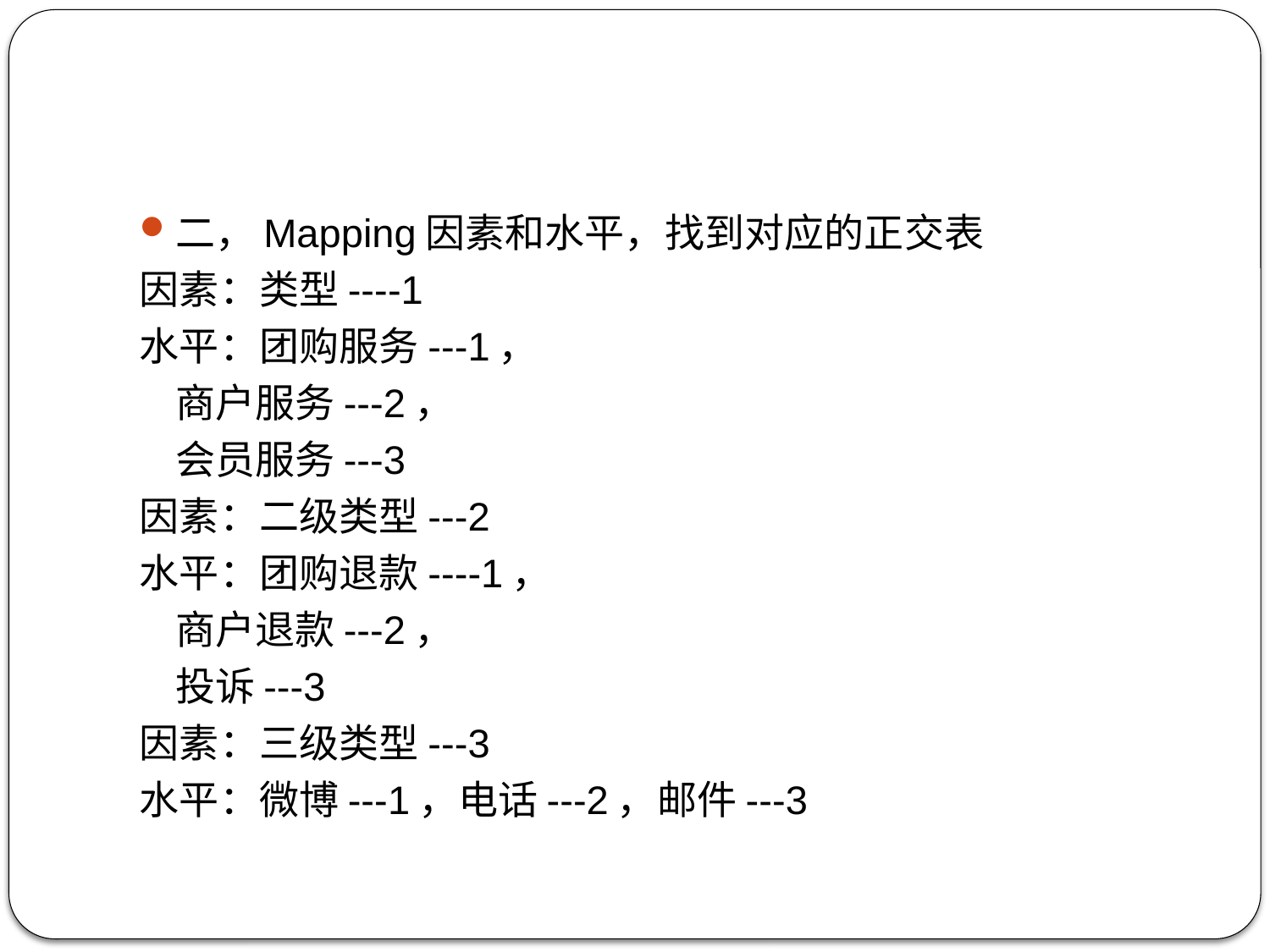

#
二，Mapping因素和水平，找到对应的正交表
因素：类型----1
水平：团购服务---1，
		商户服务---2，
		会员服务---3
因素：二级类型---2
水平：团购退款----1，
		商户退款---2，
		投诉---3
因素：三级类型---3
水平：微博---1，电话---2，邮件---3